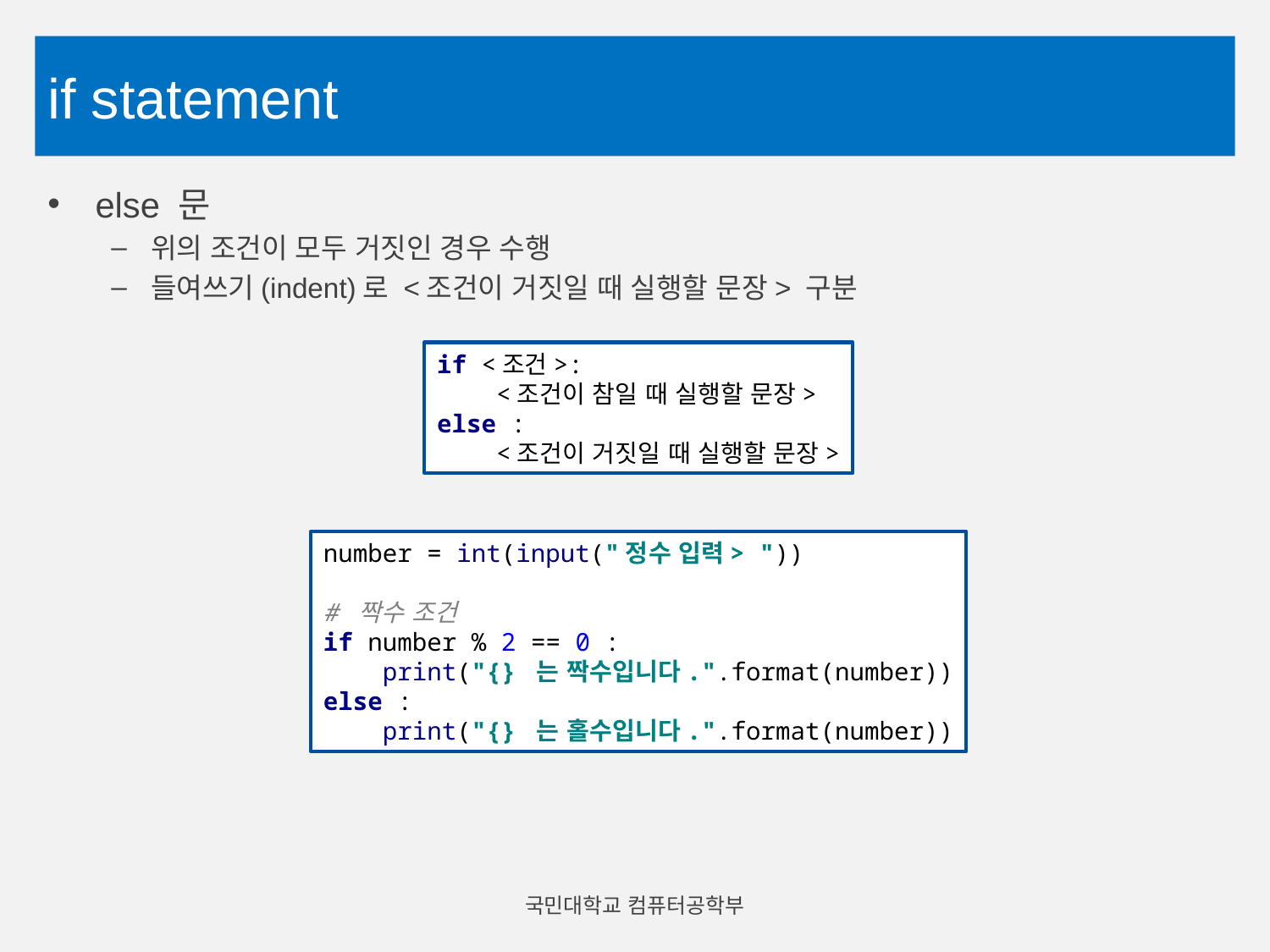

# if statement
else 문
위의 조건이 모두 거짓인 경우 수행
들여쓰기(indent)로 <조건이 거짓일 때 실행할 문장> 구분

if <조건>:
    <조건이 참일 때 실행할 문장>
else :
    <조건이 거짓일 때 실행할 문장>
number = int(input("정수 입력> "))
# 짝수 조건
if number % 2 == 0 :
    print("{} 는 짝수입니다.".format(number))
else :
    print("{} 는 홀수입니다.".format(number))
국민대학교 컴퓨터공학부